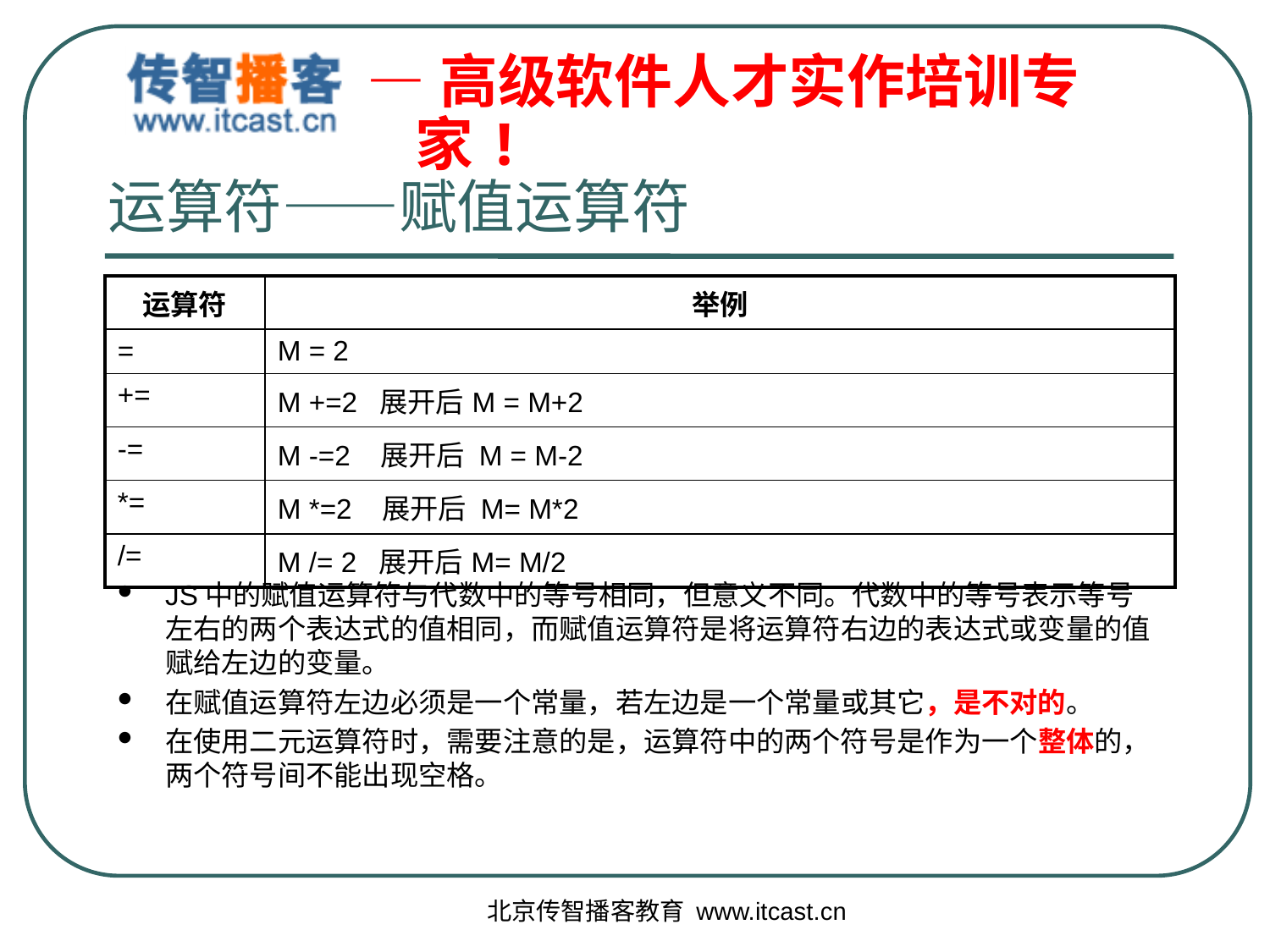

运算符——赋值运算符
| 运算符 | 举例 |
| --- | --- |
| = | M = 2 |
| += | M +=2 展开后M = M+2 |
| -= | M -=2 展开后 M = M-2 |
| \*= | M \*=2 展开后 M= M\*2 |
| /= | M /= 2 展开后M= M/2 |
JS中的赋值运算符与代数中的等号相同，但意义不同。代数中的等号表示等号左右的两个表达式的值相同，而赋值运算符是将运算符右边的表达式或变量的值赋给左边的变量。
在赋值运算符左边必须是一个常量，若左边是一个常量或其它，是不对的。
在使用二元运算符时，需要注意的是，运算符中的两个符号是作为一个整体的，两个符号间不能出现空格。